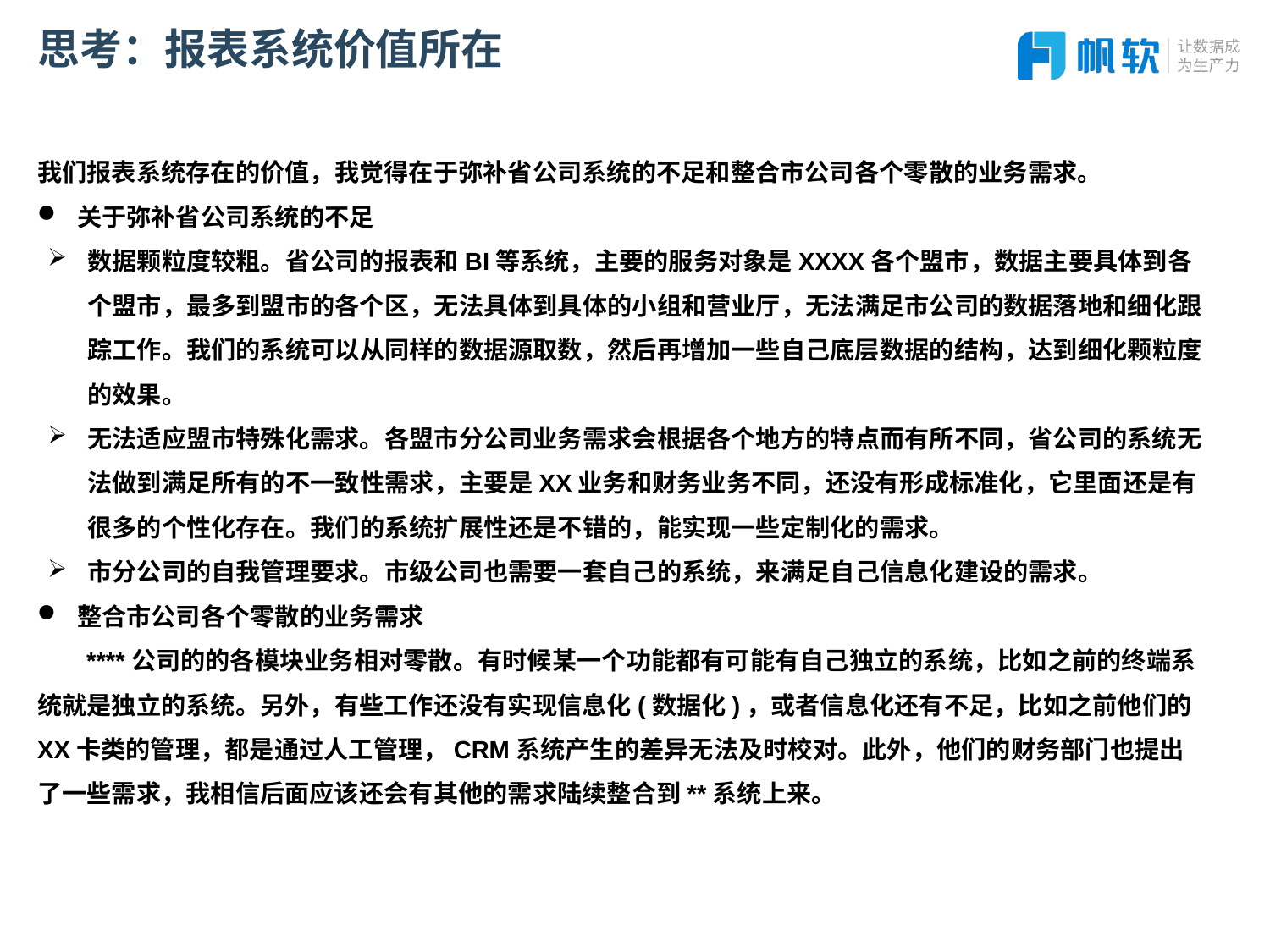

# 思考：报表系统价值所在
我们报表系统存在的价值，我觉得在于弥补省公司系统的不足和整合市公司各个零散的业务需求。
关于弥补省公司系统的不足
数据颗粒度较粗。省公司的报表和BI等系统，主要的服务对象是XXXX各个盟市，数据主要具体到各个盟市，最多到盟市的各个区，无法具体到具体的小组和营业厅，无法满足市公司的数据落地和细化跟踪工作。我们的系统可以从同样的数据源取数，然后再增加一些自己底层数据的结构，达到细化颗粒度的效果。
无法适应盟市特殊化需求。各盟市分公司业务需求会根据各个地方的特点而有所不同，省公司的系统无法做到满足所有的不一致性需求，主要是XX业务和财务业务不同，还没有形成标准化，它里面还是有很多的个性化存在。我们的系统扩展性还是不错的，能实现一些定制化的需求。
市分公司的自我管理要求。市级公司也需要一套自己的系统，来满足自己信息化建设的需求。
整合市公司各个零散的业务需求
       ****公司的的各模块业务相对零散。有时候某一个功能都有可能有自己独立的系统，比如之前的终端系统就是独立的系统。另外，有些工作还没有实现信息化(数据化)，或者信息化还有不足，比如之前他们的XX卡类的管理，都是通过人工管理，CRM系统产生的差异无法及时校对。此外，他们的财务部门也提出了一些需求，我相信后面应该还会有其他的需求陆续整合到**系统上来。